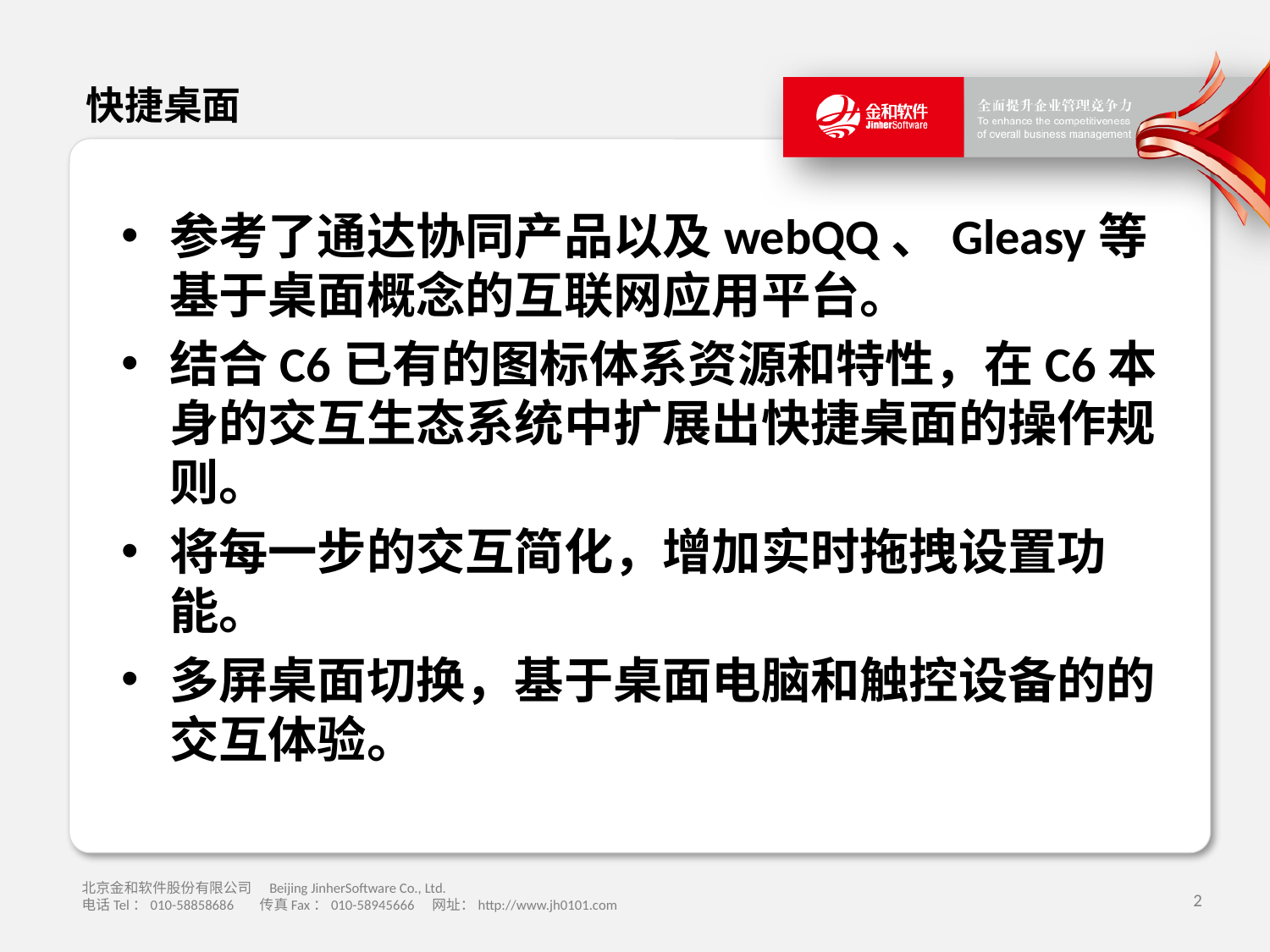

# 快捷桌面
参考了通达协同产品以及webQQ、Gleasy等基于桌面概念的互联网应用平台。
结合C6已有的图标体系资源和特性，在C6本身的交互生态系统中扩展出快捷桌面的操作规则。
将每一步的交互简化，增加实时拖拽设置功能。
多屏桌面切换，基于桌面电脑和触控设备的的交互体验。